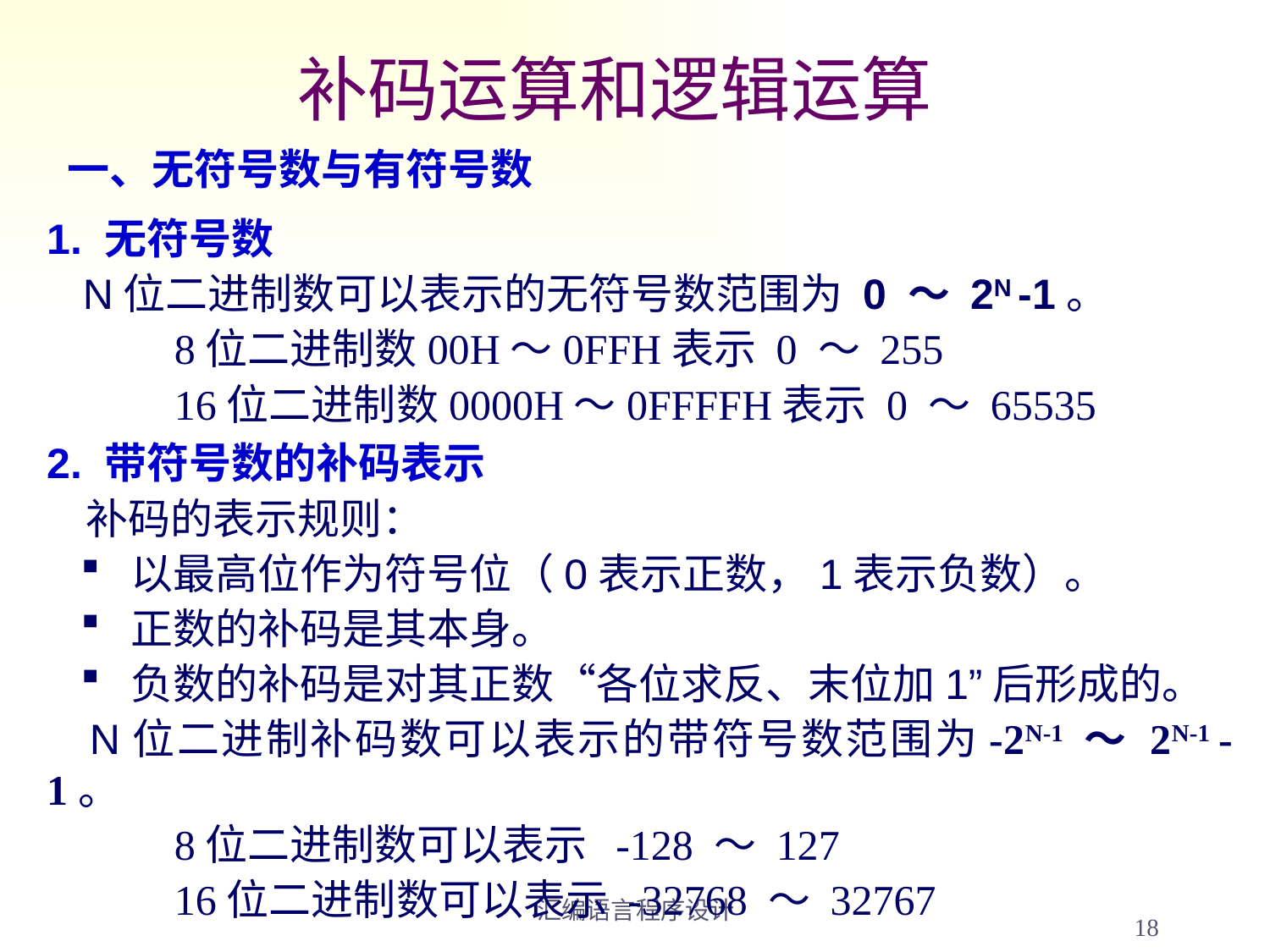

# 补码运算和逻辑运算
一、无符号数与有符号数
1. 无符号数
   N位二进制数可以表示的无符号数范围为 0 ～ 2N -1。
	8位二进制数00H～0FFH表示 0 ～ 255
	16位二进制数0000H～0FFFFH表示 0 ～ 65535
2. 带符号数的补码表示
   补码的表示规则：
 以最高位作为符号位（0表示正数，1表示负数）。
 正数的补码是其本身。
 负数的补码是对其正数“各位求反、末位加1”后形成的。
   N位二进制补码数可以表示的带符号数范围为-2N-1 ～ 2N-1 -1。
	8位二进制数可以表示  -128 ～ 127
	16位二进制数可以表示 -32768 ～ 32767
18
汇编语言程序设计